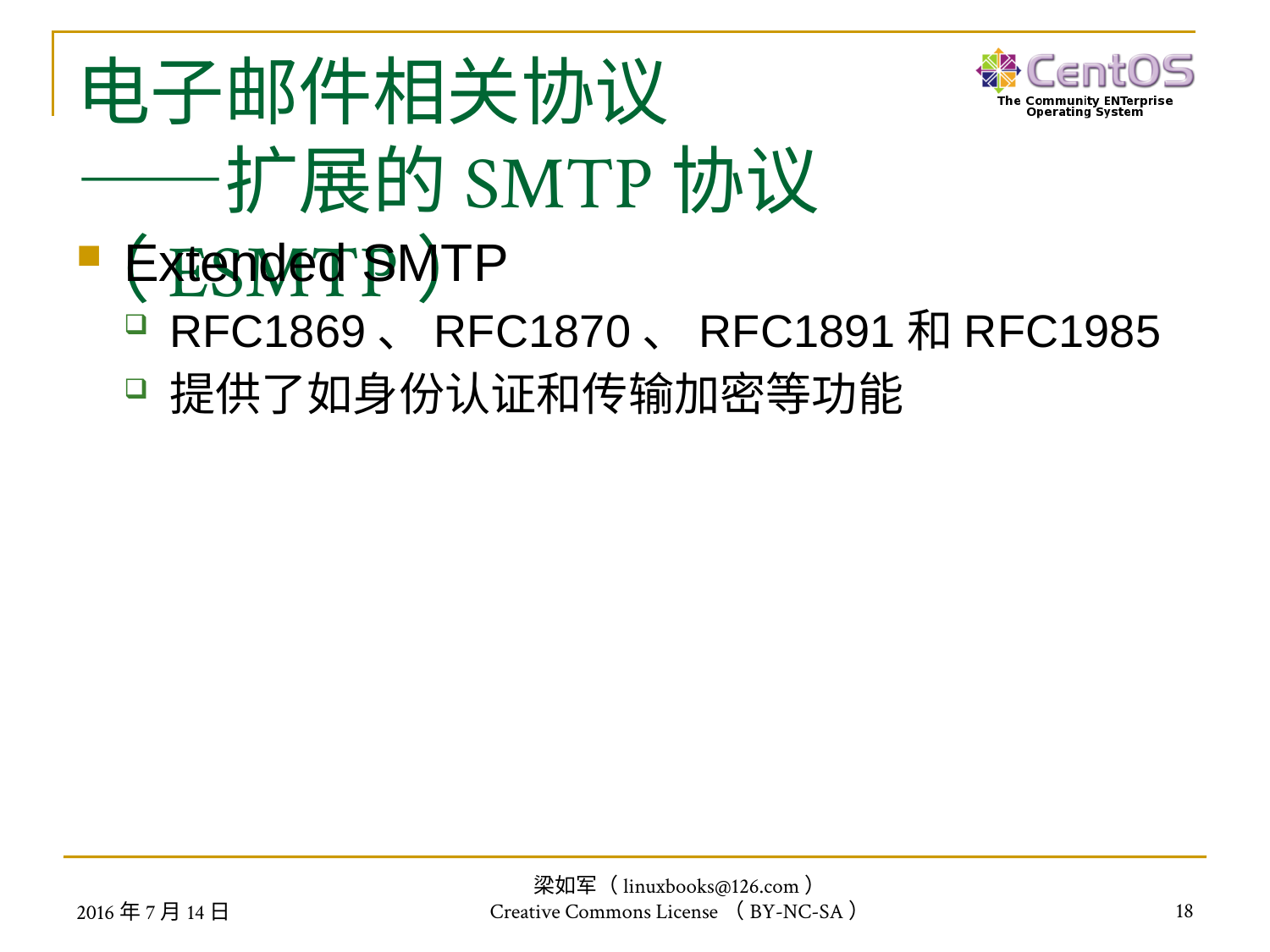

# 电子邮件相关协议 ——扩展的SMTP协议（ESMTP）
Extended SMTP
RFC1869、RFC1870、RFC1891和RFC1985
提供了如身份认证和传输加密等功能
梁如军（linuxbooks@126.com）
Creative Commons License（BY-NC-SA）
2016年7月14日
18